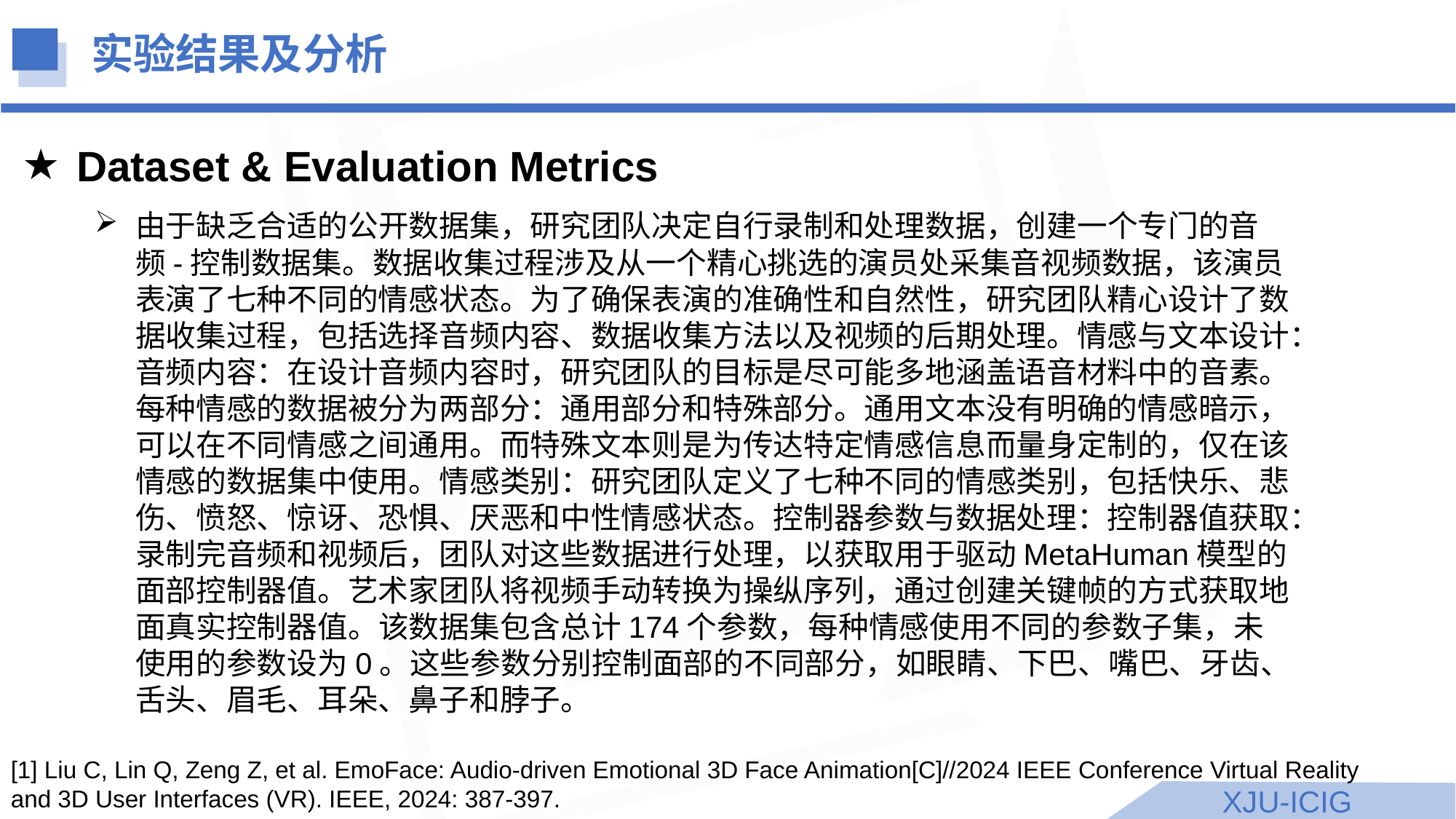

实验结果及分析

Dataset & Evaluation Metrics
由于缺乏合适的公开数据集，研究团队决定自行录制和处理数据，创建一个专门的音频-控制数据集。数据收集过程涉及从一个精心挑选的演员处采集音视频数据，该演员表演了七种不同的情感状态。为了确保表演的准确性和自然性，研究团队精心设计了数据收集过程，包括选择音频内容、数据收集方法以及视频的后期处理。情感与文本设计：音频内容：在设计音频内容时，研究团队的目标是尽可能多地涵盖语音材料中的音素。每种情感的数据被分为两部分：通用部分和特殊部分。通用文本没有明确的情感暗示，可以在不同情感之间通用。而特殊文本则是为传达特定情感信息而量身定制的，仅在该情感的数据集中使用。情感类别：研究团队定义了七种不同的情感类别，包括快乐、悲伤、愤怒、惊讶、恐惧、厌恶和中性情感状态。控制器参数与数据处理：控制器值获取：录制完音频和视频后，团队对这些数据进行处理，以获取用于驱动MetaHuman模型的面部控制器值。艺术家团队将视频手动转换为操纵序列，通过创建关键帧的方式获取地面真实控制器值。该数据集包含总计174个参数，每种情感使用不同的参数子集，未使用的参数设为0。这些参数分别控制面部的不同部分，如眼睛、下巴、嘴巴、牙齿、舌头、眉毛、耳朵、鼻子和脖子。
[1] Liu C, Lin Q, Zeng Z, et al. EmoFace: Audio-driven Emotional 3D Face Animation[C]//2024 IEEE Conference Virtual Reality and 3D User Interfaces (VR). IEEE, 2024: 387-397.
XJU-ICIG